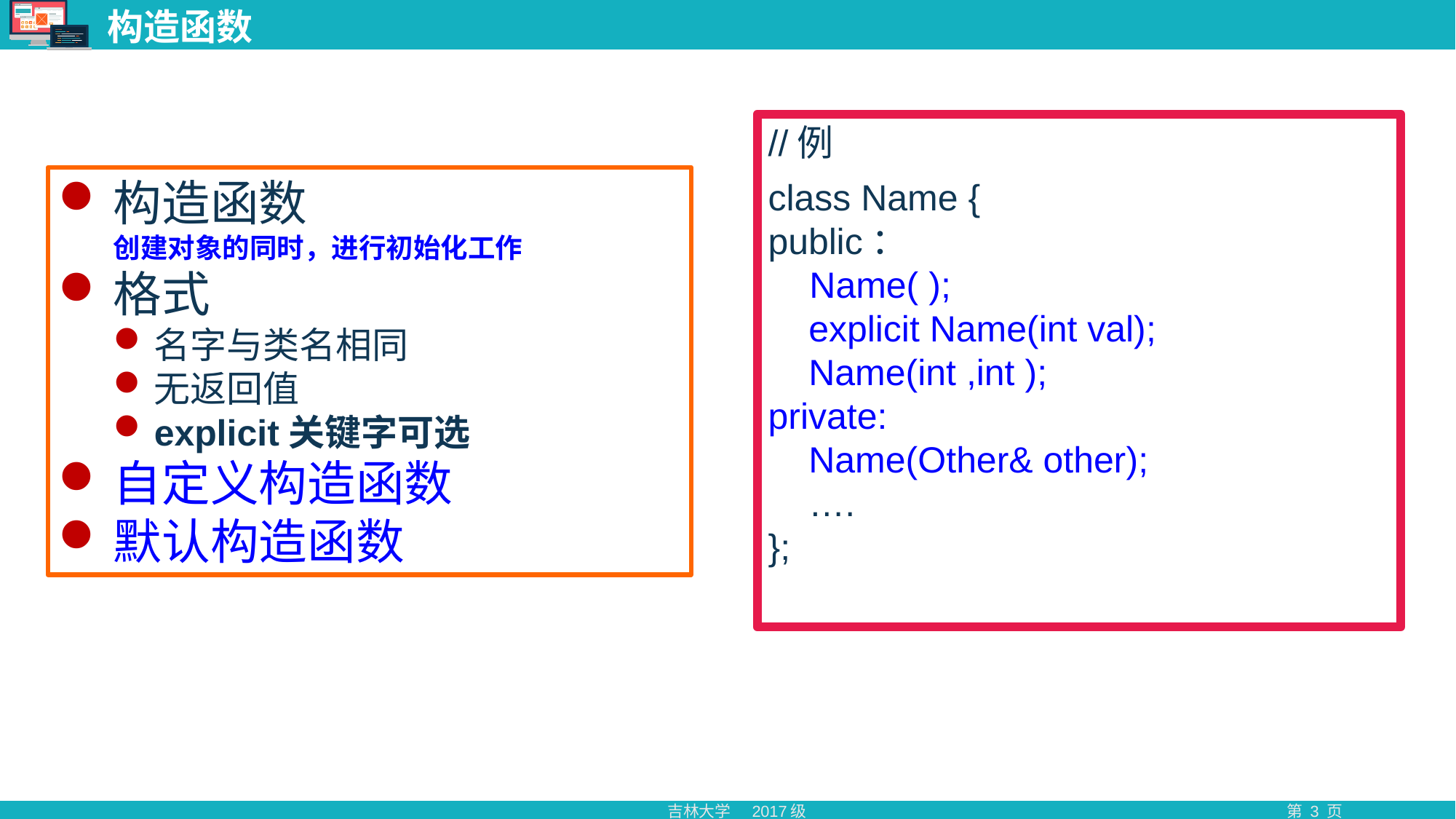

# 构造函数
//例
class Name {
public：
    Name( );
    explicit Name(int val);
    Name(int ,int );
private:
    Name(Other& other);
    ….
};

构造函数
创建对象的同时，进行初始化工作
格式
名字与类名相同
无返回值
explicit关键字可选
自定义构造函数
默认构造函数